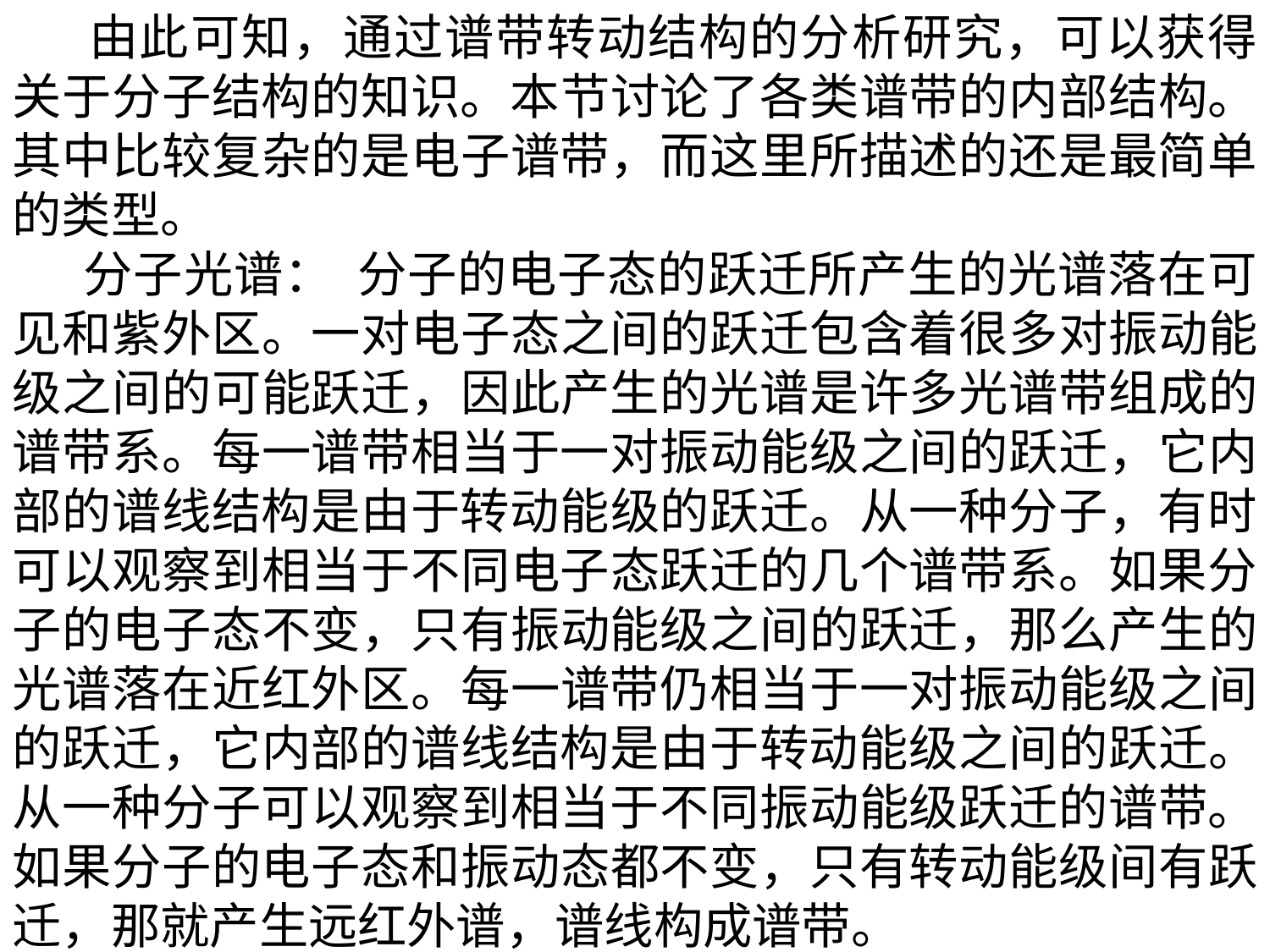

由此可知，通过谱带转动结构的分析研究，可以获得关于分子结构的知识。本节讨论了各类谱带的内部结构。其中比较复杂的是电子谱带，而这里所描述的还是最简单的类型。
     分子光谱：  分子的电子态的跃迁所产生的光谱落在可见和紫外区。一对电子态之间的跃迁包含着很多对振动能级之间的可能跃迁，因此产生的光谱是许多光谱带组成的谱带系。每一谱带相当于一对振动能级之间的跃迁，它内部的谱线结构是由于转动能级的跃迁。从一种分子，有时可以观察到相当于不同电子态跃迁的几个谱带系。如果分子的电子态不变，只有振动能级之间的跃迁，那么产生的光谱落在近红外区。每一谱带仍相当于一对振动能级之间的跃迁，它内部的谱线结构是由于转动能级之间的跃迁。从一种分子可以观察到相当于不同振动能级跃迁的谱带。如果分子的电子态和振动态都不变，只有转动能级间有跃迁，那就产生远红外谱，谱线构成谱带。